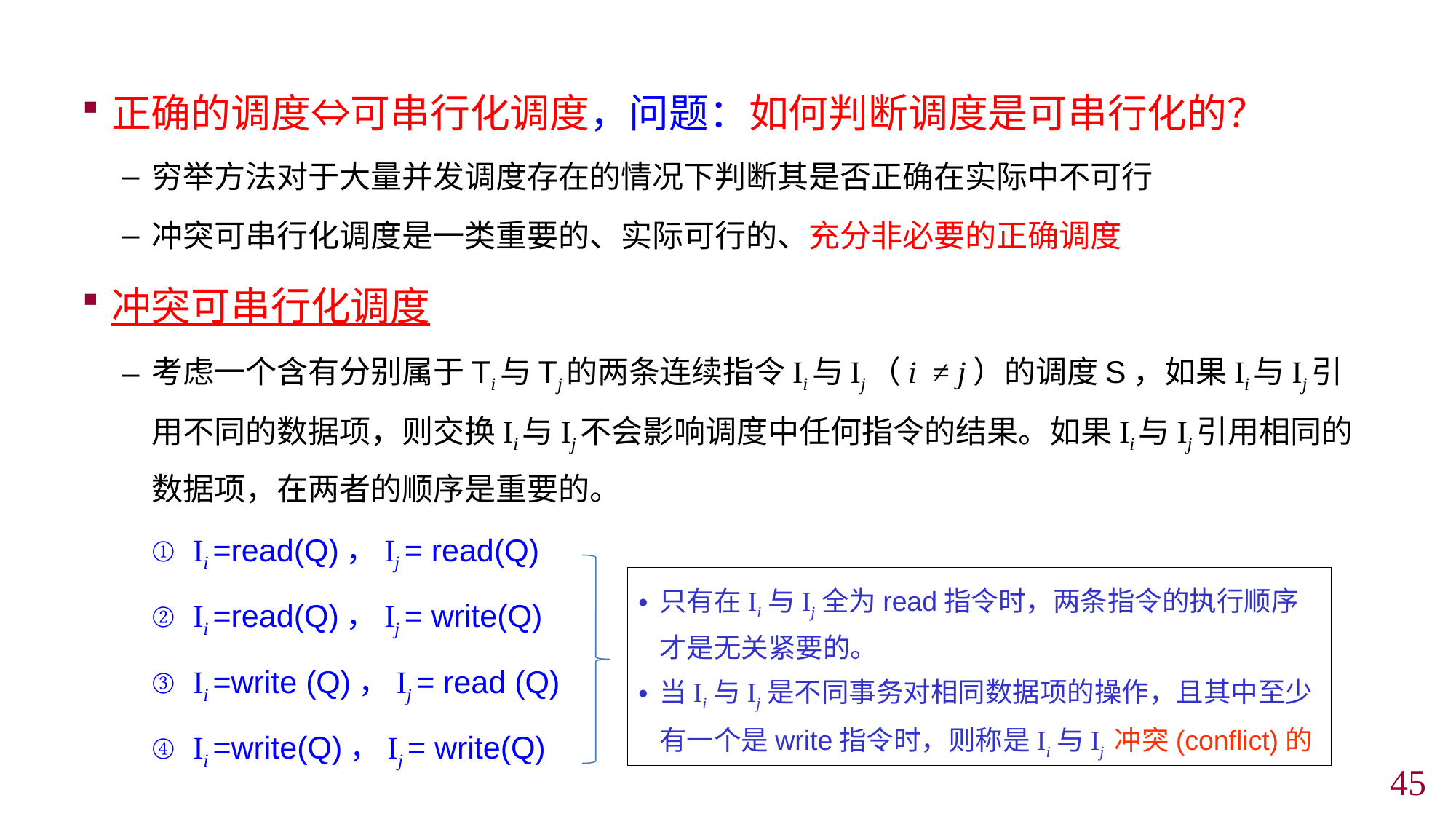

正确的调度⇔可串行化调度，问题：如何判断调度是可串行化的？
穷举方法对于大量并发调度存在的情况下判断其是否正确在实际中不可行
冲突可串行化调度是一类重要的、实际可行的、充分非必要的正确调度
冲突可串行化调度
考虑一个含有分别属于Ti与Tj的两条连续指令Ii与Ij（i  ≠ j）的调度S，如果Ii与Ij引用不同的数据项，则交换Ii与Ij不会影响调度中任何指令的结果。如果Ii与Ij引用相同的数据项，在两者的顺序是重要的。
Ii =read(Q)，Ij = read(Q)
Ii =read(Q)，Ij = write(Q)
Ii =write (Q)，Ij = read (Q)
Ii =write(Q)，Ij = write(Q)

只有在Ii与Ij全为read指令时，两条指令的执行顺序才是无关紧要的。
当Ii与Ij是不同事务对相同数据项的操作，且其中至少有一个是write指令时，则称是Ii与Ij 冲突(conflict)的
45